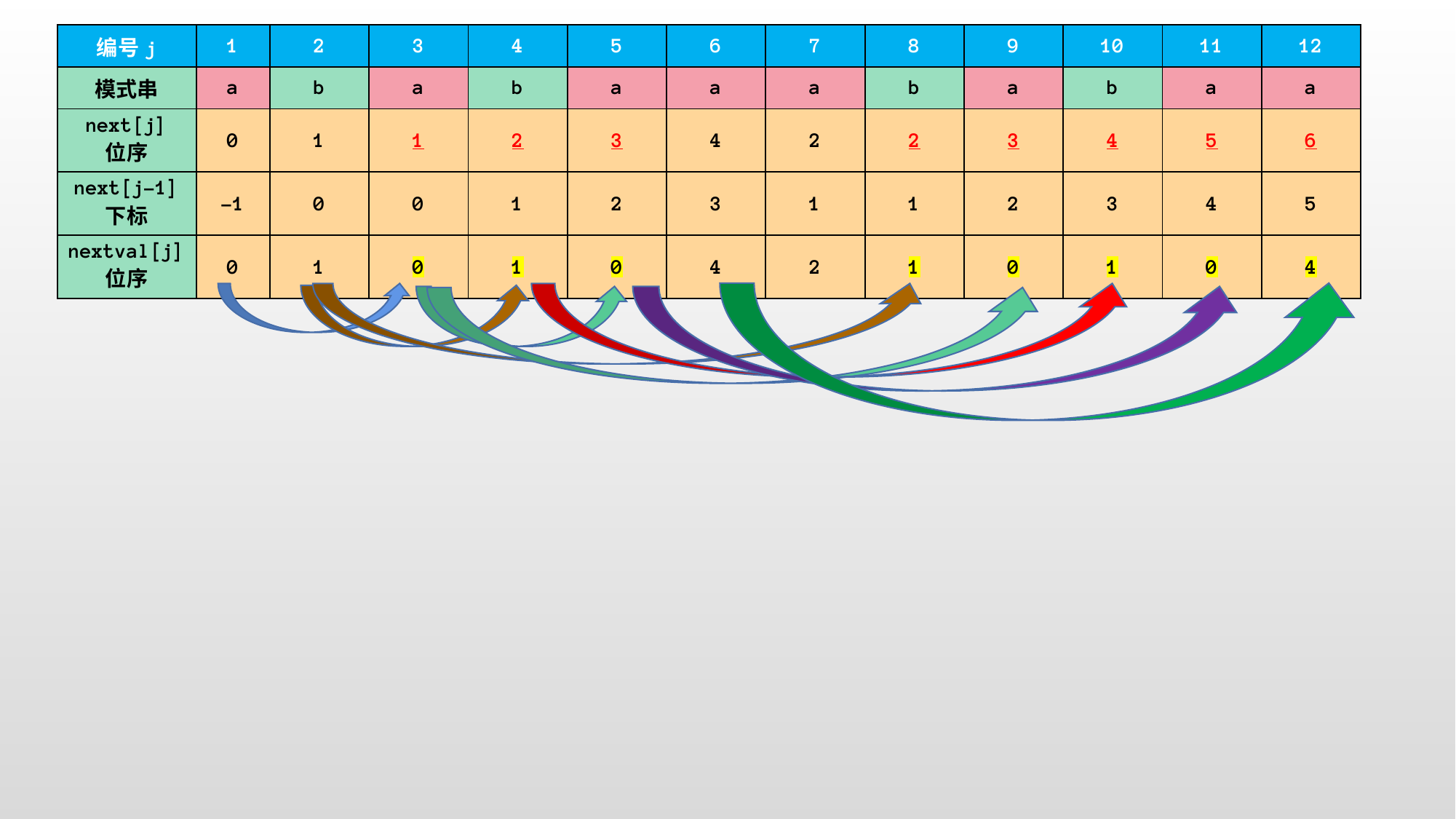

| 编号j | 1 | 2 | 3 | 4 | 5 | 6 | 7 | 8 | 9 | 10 | 11 | 12 |
| --- | --- | --- | --- | --- | --- | --- | --- | --- | --- | --- | --- | --- |
| 模式串 | a | b | a | b | a | a | a | b | a | b | a | a |
| next[j] 位序 | 0 | 1 | 1 | 2 | 3 | 4 | 2 | 2 | 3 | 4 | 5 | 6 |
| next[j-1] 下标 | -1 | 0 | 0 | 1 | 2 | 3 | 1 | 1 | 2 | 3 | 4 | 5 |
| nextval[j] 位序 | 0 | 1 | 0 | 1 | 0 | 4 | 2 | 1 | 0 | 1 | 0 | 4 |